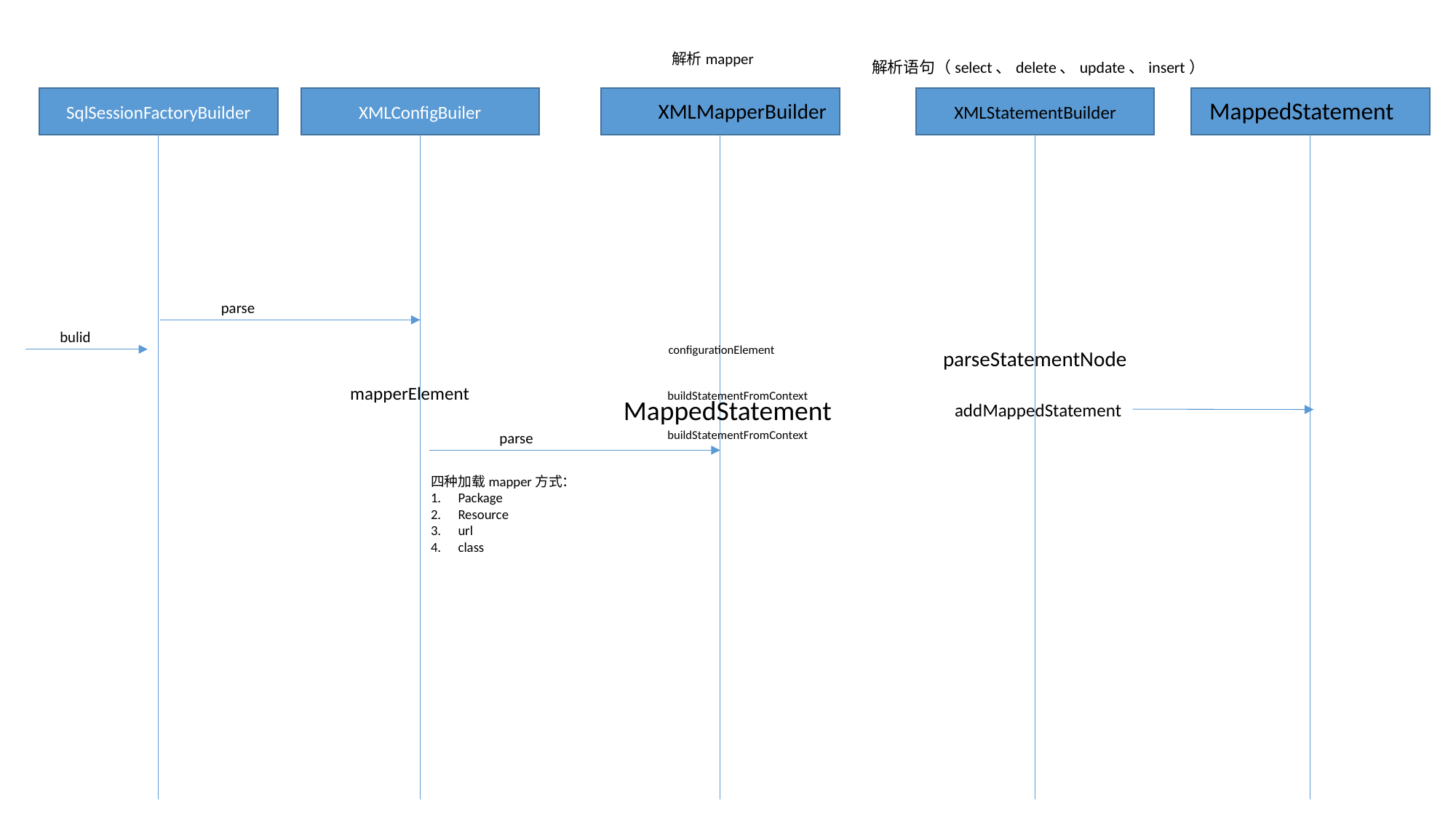

解析mapper
解析语句（select、delete、update、insert）
SqlSessionFactoryBuilder
XMLConfigBuiler

XMLStatementBuilder
parseStatementNode
addMappedStatement

MappedStatement
XMLMapperBuilder
parse
bulid
configurationElement
buildStatementFromContext
mapperElement
MappedStatement
buildStatementFromContext
parse
四种加载mapper方式：
Package
Resource
url
class